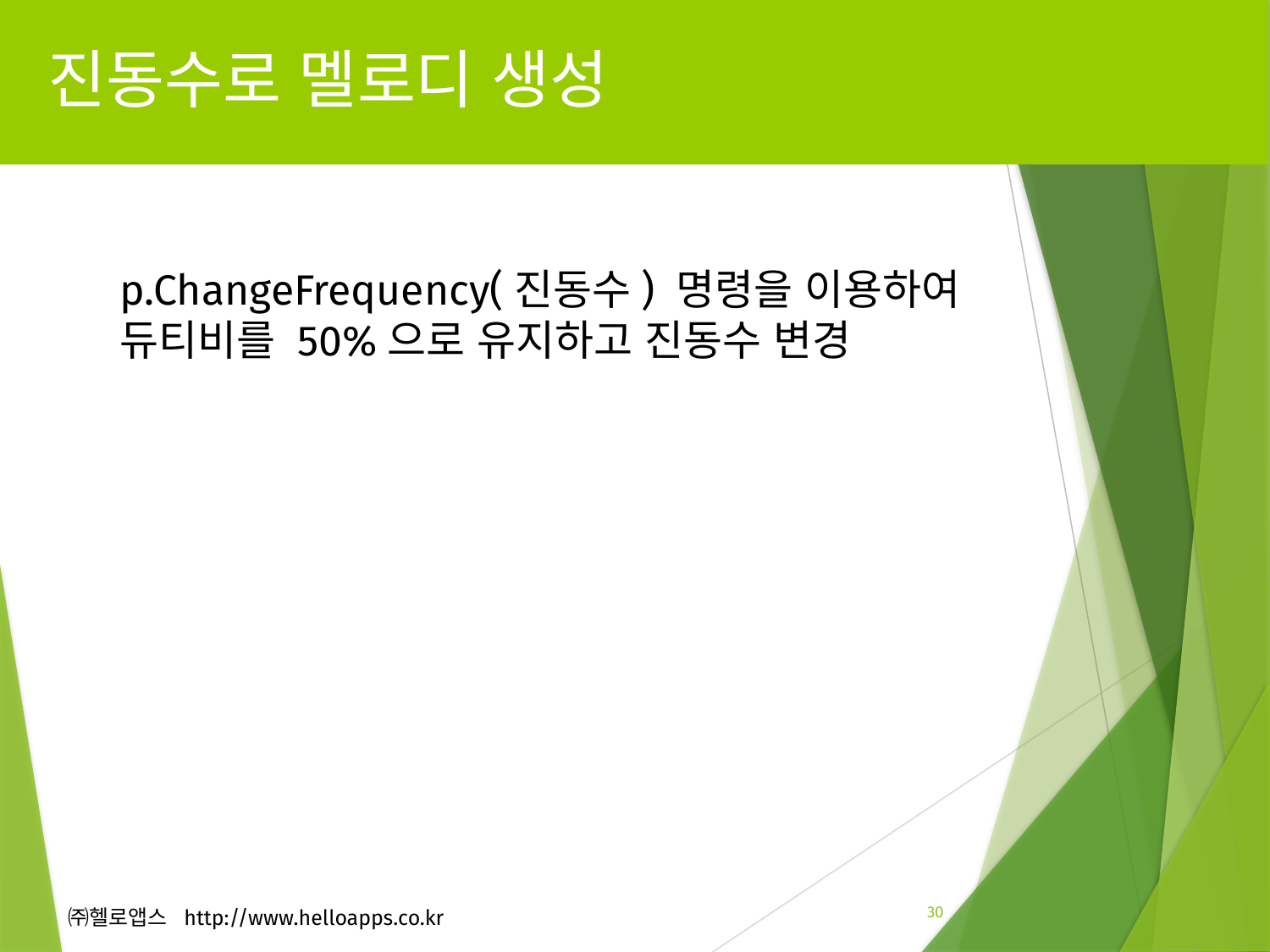

# 진동수로 멜로디 생성
p.ChangeFrequency(진동수) 명령을 이용하여
듀티비를 50%으로 유지하고 진동수 변경
30